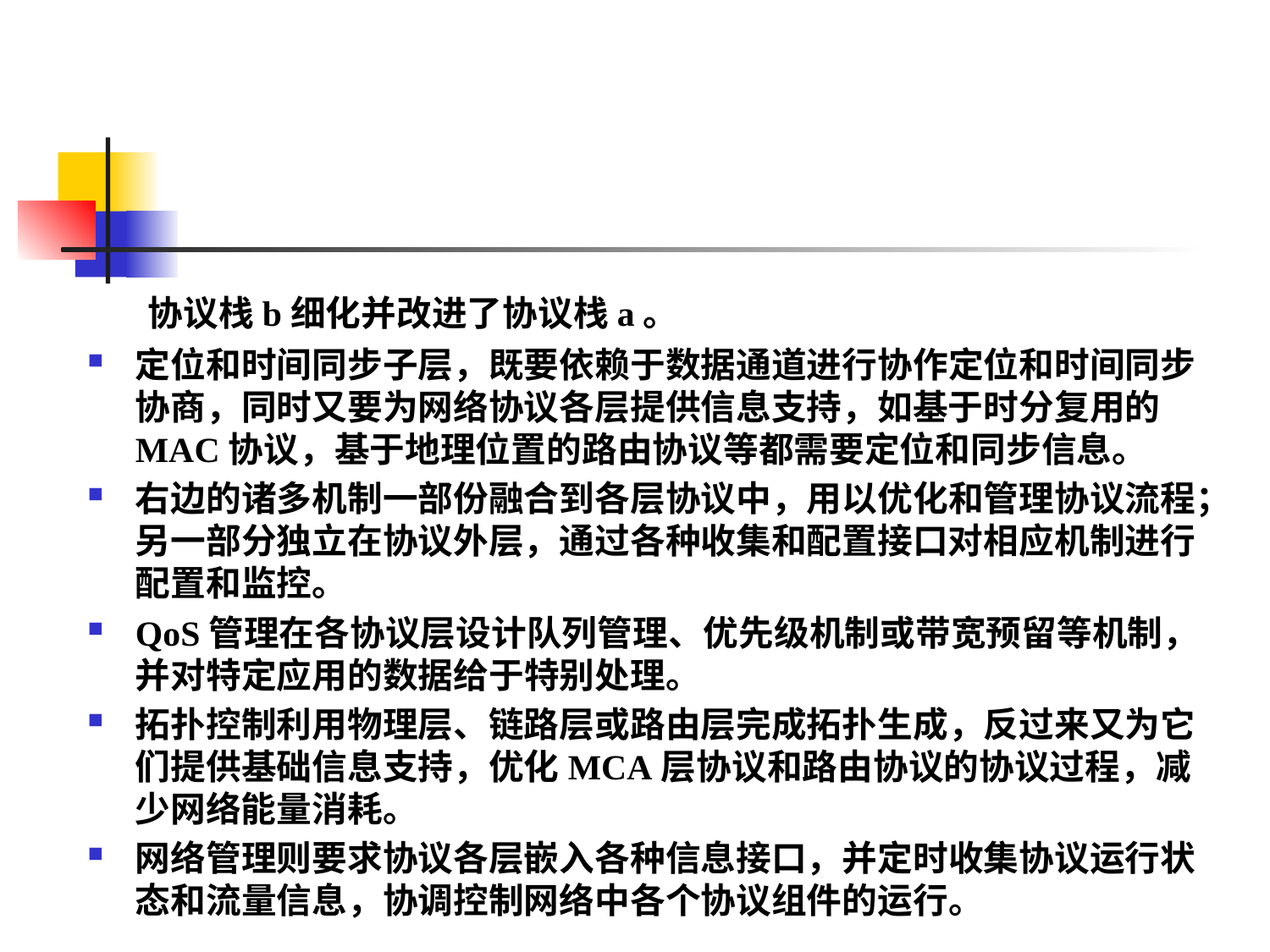

协议栈b细化并改进了协议栈a。
定位和时间同步子层，既要依赖于数据通道进行协作定位和时间同步协商，同时又要为网络协议各层提供信息支持，如基于时分复用的MAC协议，基于地理位置的路由协议等都需要定位和同步信息。
右边的诸多机制一部份融合到各层协议中，用以优化和管理协议流程；另一部分独立在协议外层，通过各种收集和配置接口对相应机制进行配置和监控。
QoS管理在各协议层设计队列管理、优先级机制或带宽预留等机制，并对特定应用的数据给于特别处理。
拓扑控制利用物理层、链路层或路由层完成拓扑生成，反过来又为它们提供基础信息支持，优化MCA层协议和路由协议的协议过程，减少网络能量消耗。
网络管理则要求协议各层嵌入各种信息接口，并定时收集协议运行状态和流量信息，协调控制网络中各个协议组件的运行。